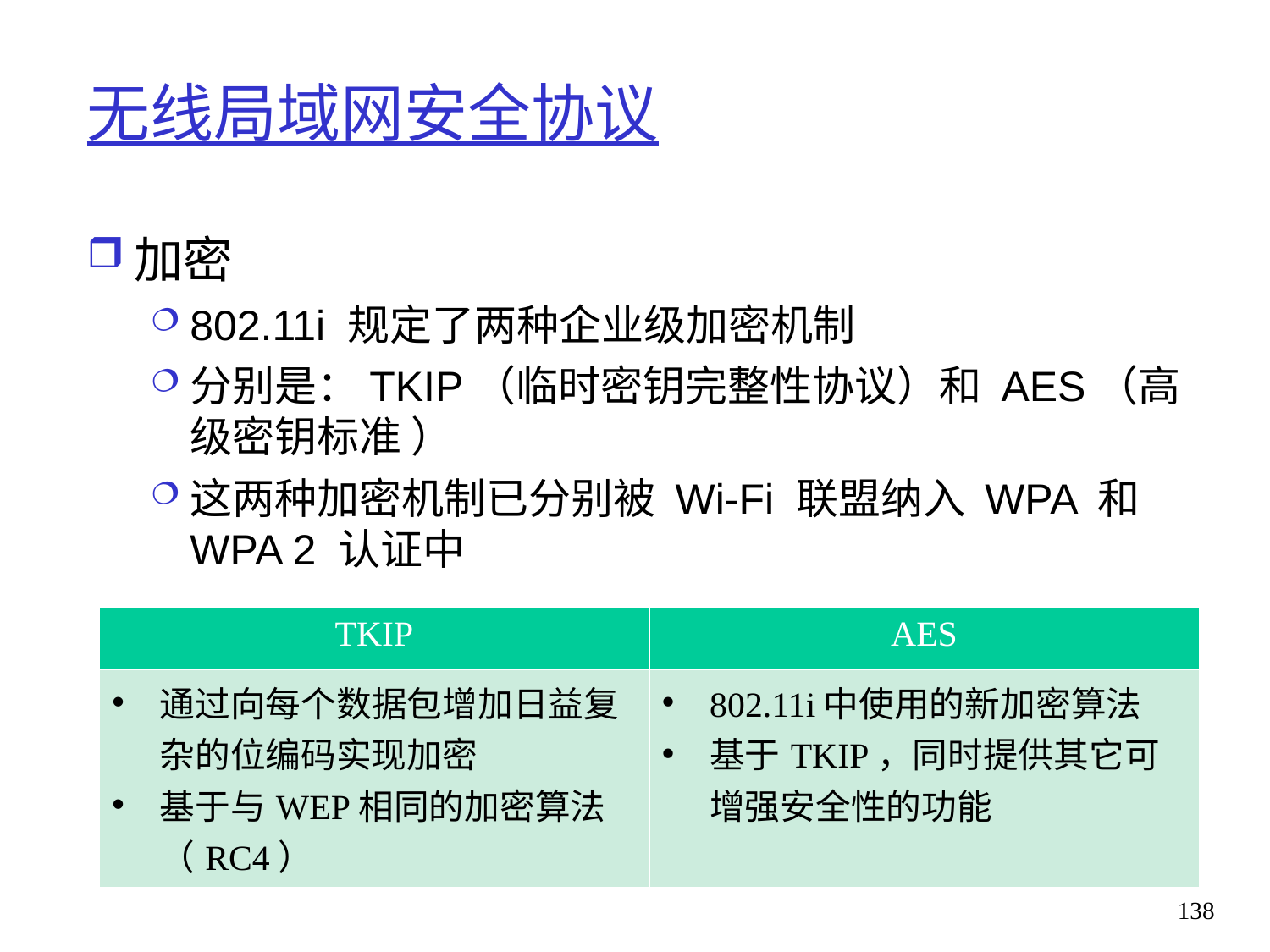

# 无线局域网安全协议
加密
802.11i 规定了两种企业级加密机制
分别是：TKIP（临时密钥完整性协议）和 AES（高级密钥标准 ）
这两种加密机制已分别被 Wi-Fi 联盟纳入 WPA 和 WPA 2 认证中
| TKIP | AES |
| --- | --- |
| 通过向每个数据包增加日益复杂的位编码实现加密 基于与WEP相同的加密算法（RC4） | 802.11i中使用的新加密算法 基于TKIP，同时提供其它可增强安全性的功能 |
138